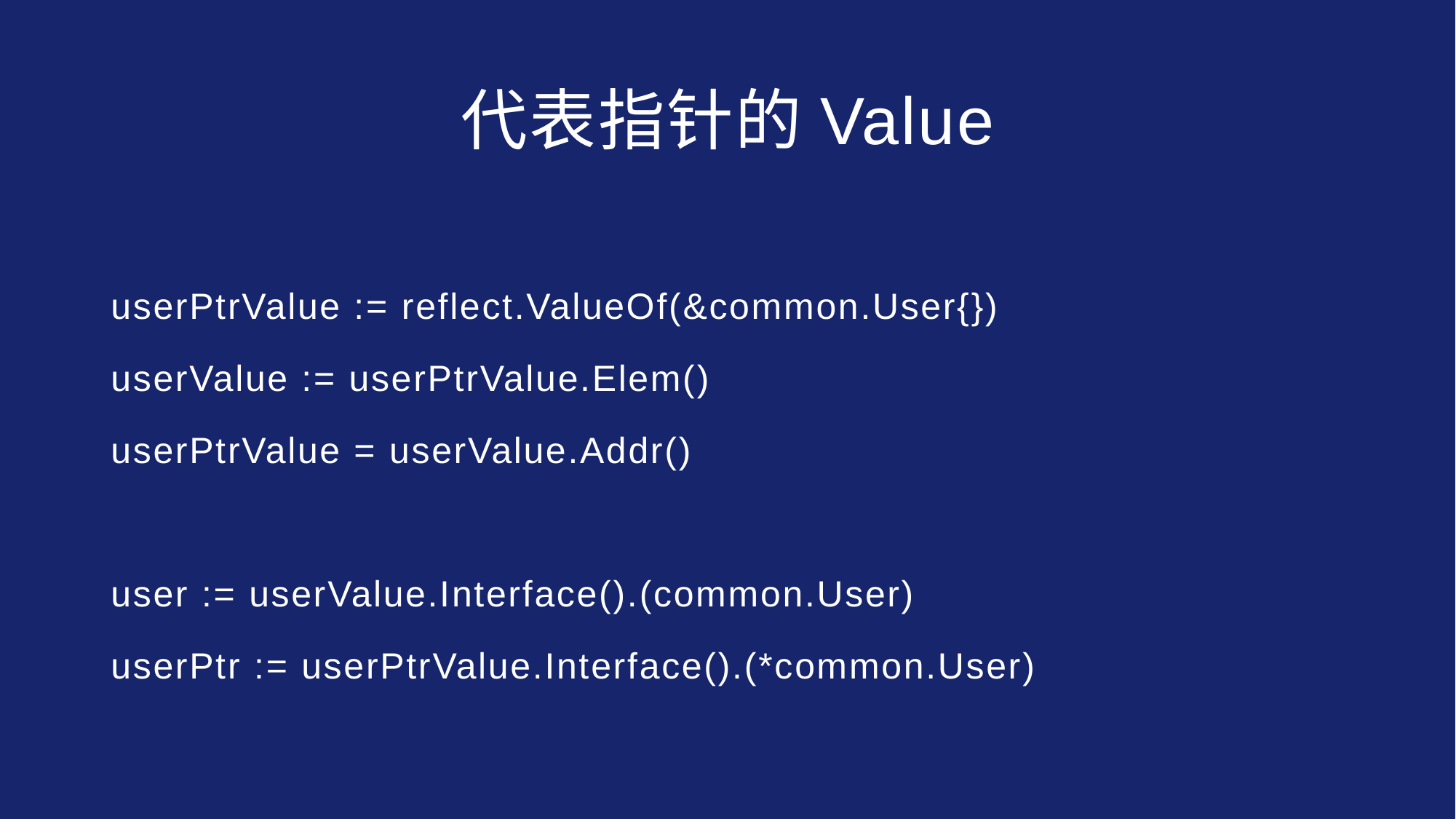

# 代表指针的Value
userPtrValue := reflect.ValueOf(&common.User{})
userValue := userPtrValue.Elem()
userPtrValue = userValue.Addr()

user := userValue.Interface().(common.User)
userPtr := userPtrValue.Interface().(*common.User)